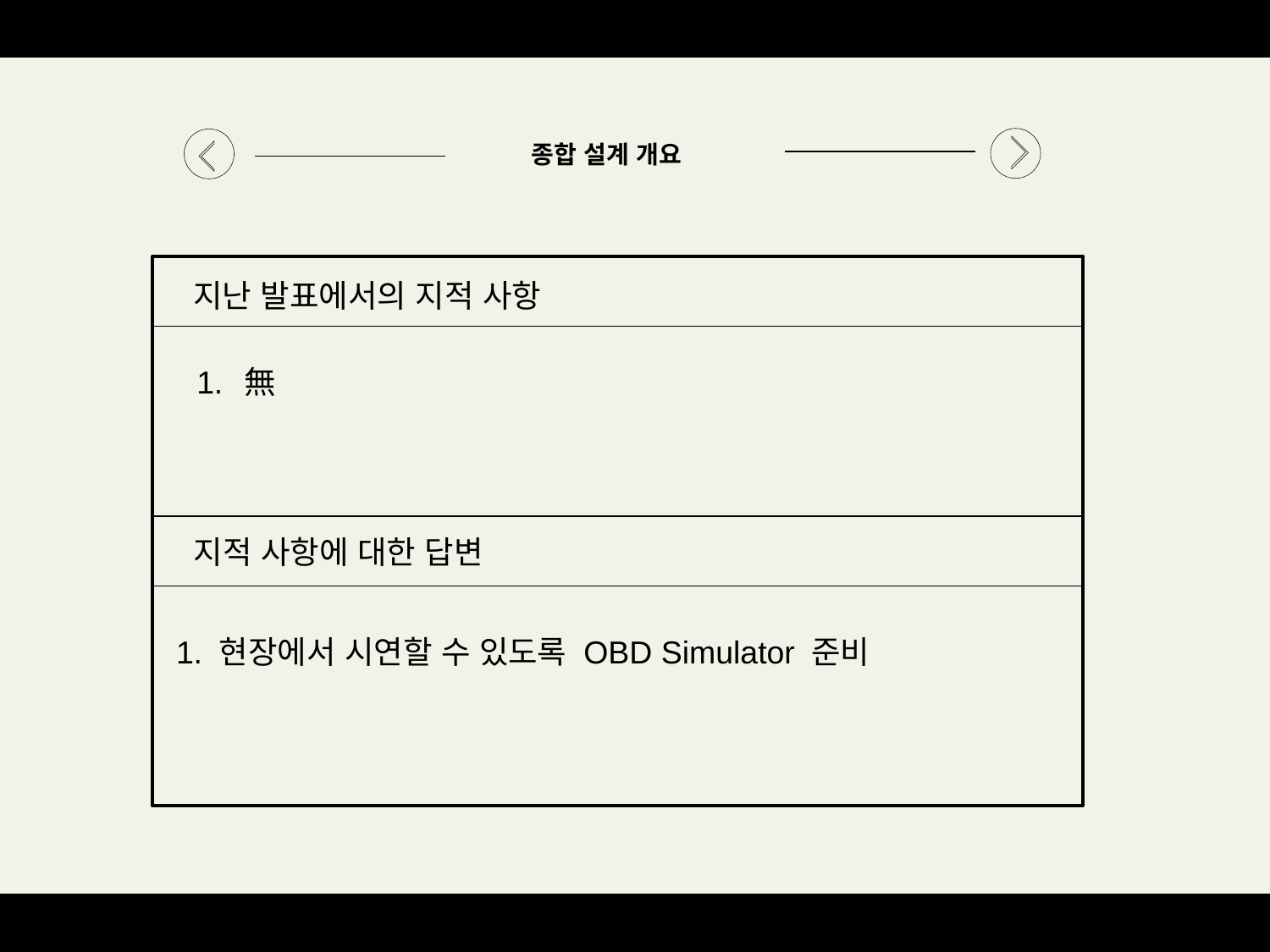

종합 설계 개요

지난 발표에서의 지적 사항
無
지적 사항에 대한 답변
1. 현장에서 시연할 수 있도록 OBD Simulator 준비